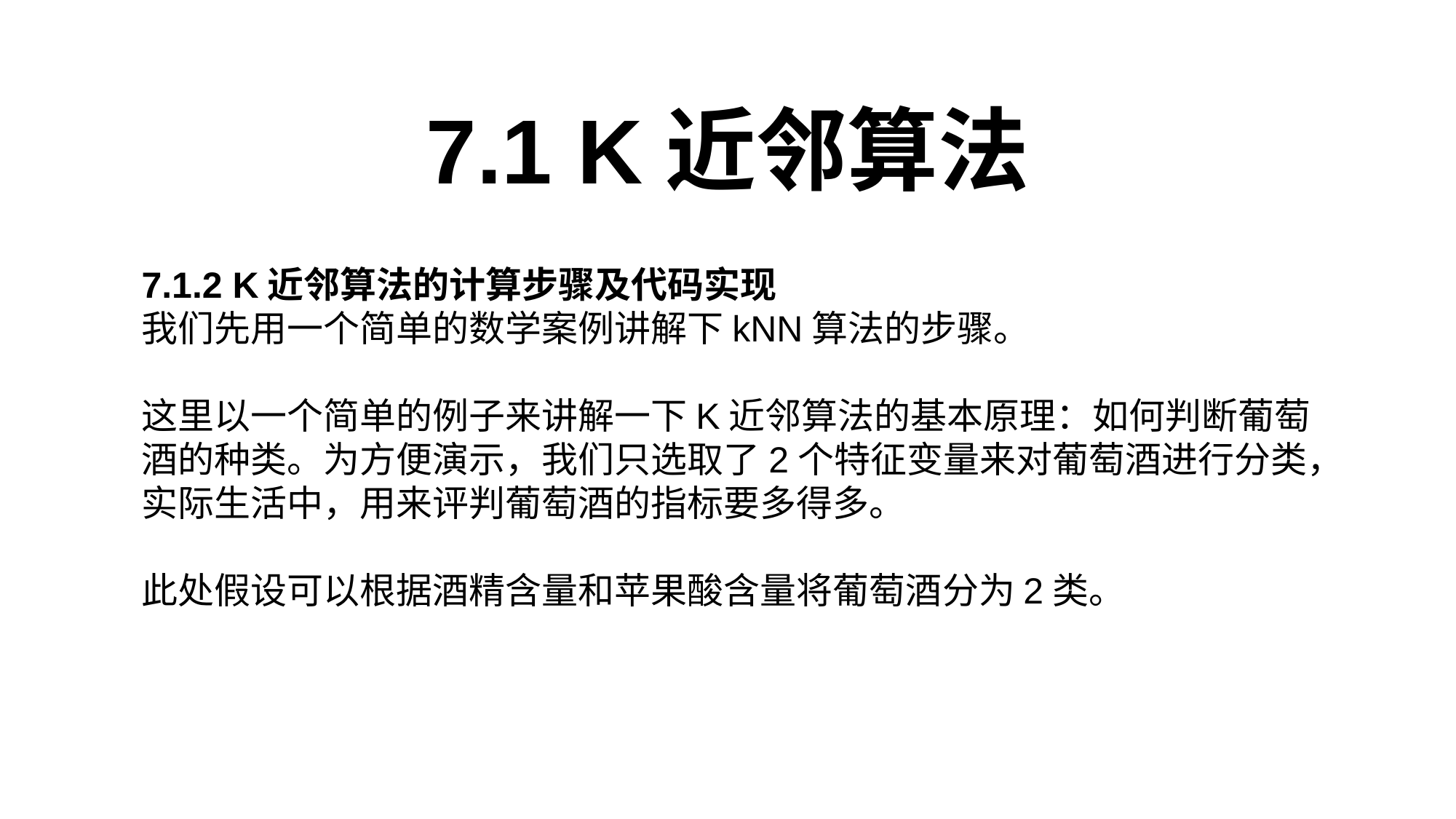

7.1 K近邻算法
7.1.2 K近邻算法的计算步骤及代码实现
我们先用一个简单的数学案例讲解下kNN算法的步骤。

这里以一个简单的例子来讲解一下K近邻算法的基本原理：如何判断葡萄酒的种类。为方便演示，我们只选取了2个特征变量来对葡萄酒进行分类，实际生活中，用来评判葡萄酒的指标要多得多。

此处假设可以根据酒精含量和苹果酸含量将葡萄酒分为2类。